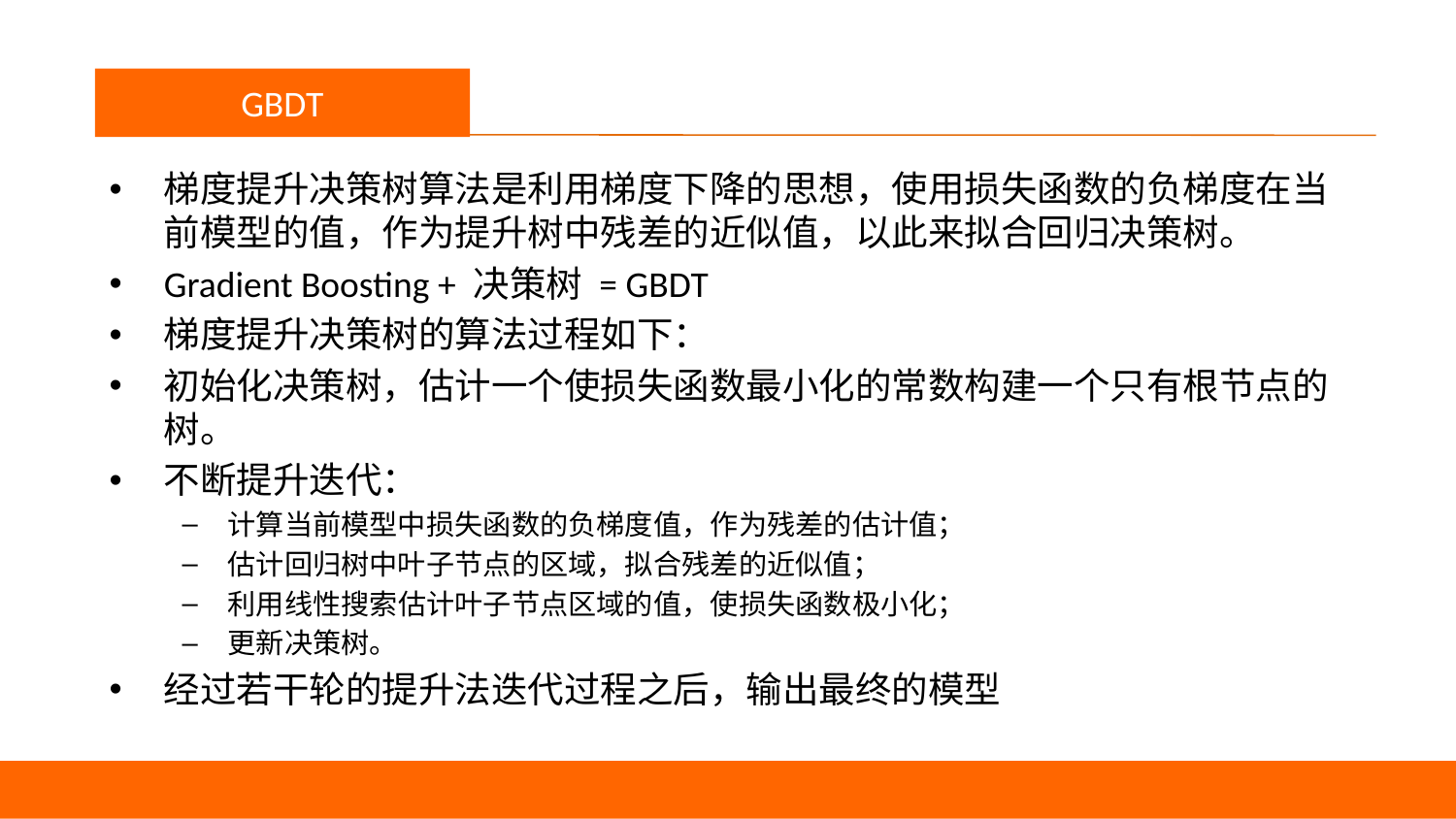

议程
GBDT

梯度提升决策树算法是利用梯度下降的思想，使用损失函数的负梯度在当前模型的值，作为提升树中残差的近似值，以此来拟合回归决策树。
Gradient Boosting + 决策树 = GBDT
梯度提升决策树的算法过程如下：
初始化决策树，估计一个使损失函数最小化的常数构建一个只有根节点的树。
不断提升迭代：
计算当前模型中损失函数的负梯度值，作为残差的估计值；
估计回归树中叶子节点的区域，拟合残差的近似值；
利用线性搜索估计叶子节点区域的值，使损失函数极小化；
更新决策树。
经过若干轮的提升法迭代过程之后，输出最终的模型